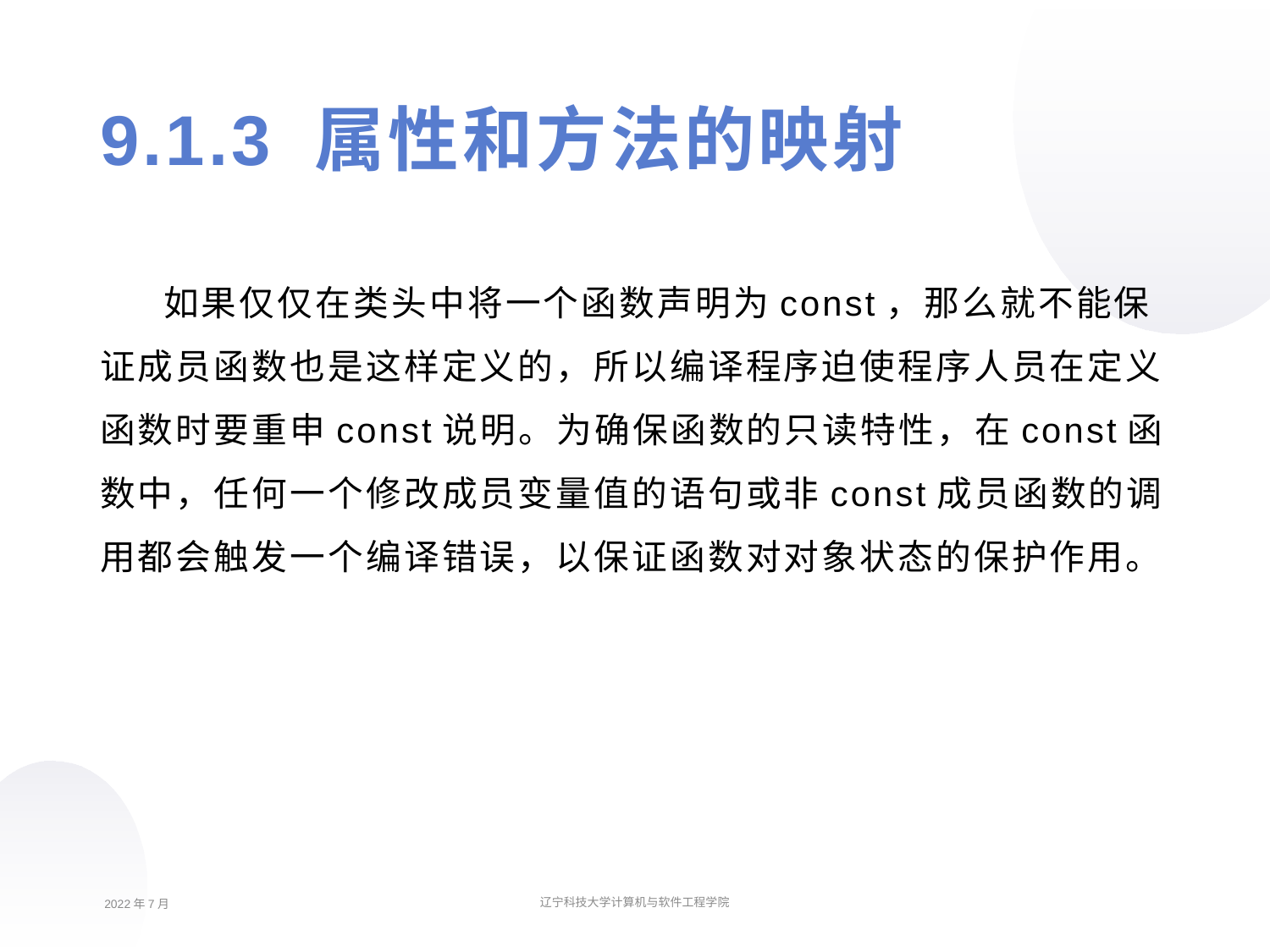

9.1.3 属性和方法的映射
如果仅仅在类头中将一个函数声明为const，那么就不能保证成员函数也是这样定义的，所以编译程序迫使程序人员在定义函数时要重申const说明。为确保函数的只读特性，在const函数中，任何一个修改成员变量值的语句或非const成员函数的调用都会触发一个编译错误，以保证函数对对象状态的保护作用。

2022年7月
辽宁科技大学计算机与软件工程学院
18